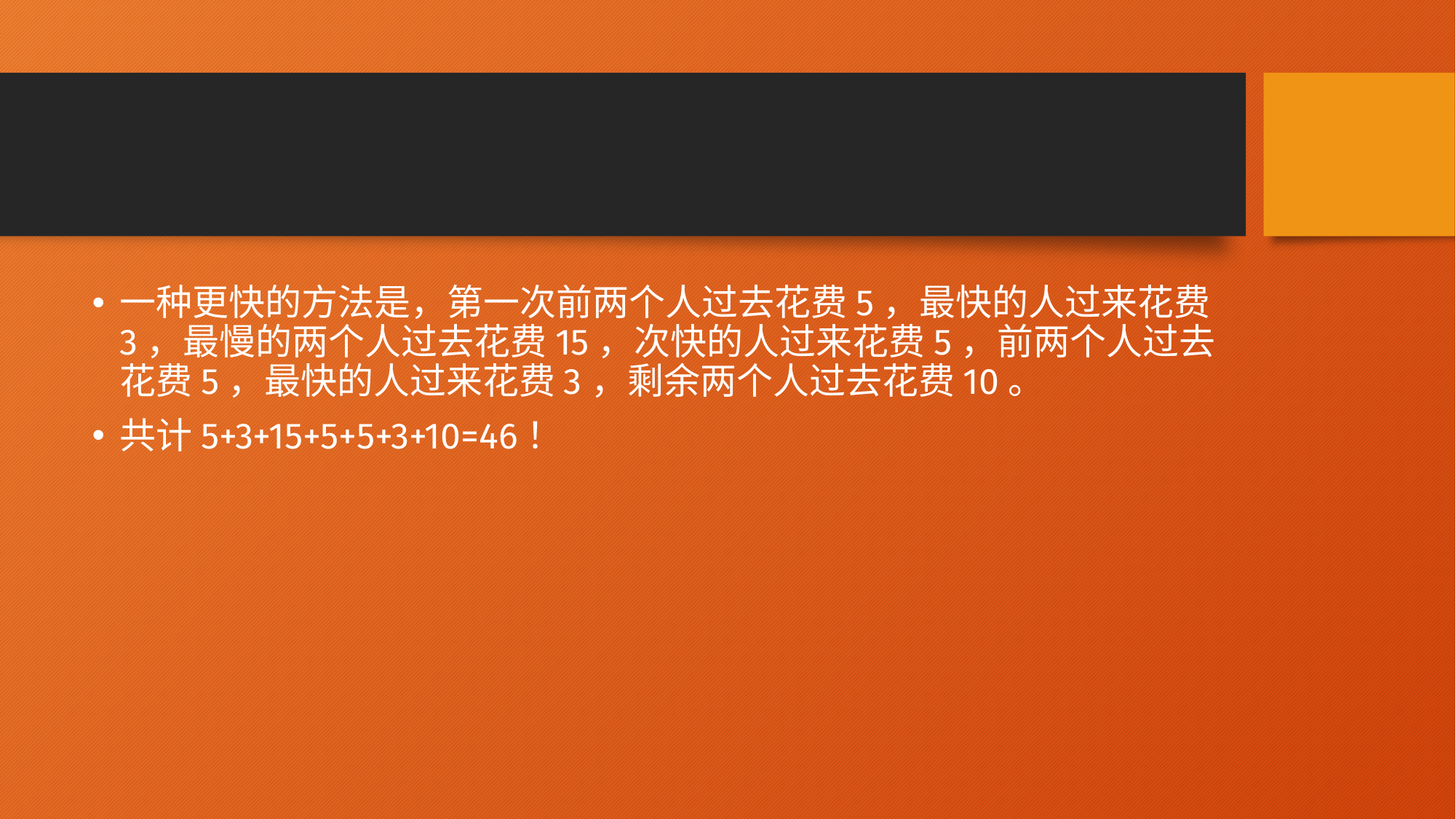

#
一种更快的方法是，第一次前两个人过去花费5，最快的人过来花费3，最慢的两个人过去花费15，次快的人过来花费5，前两个人过去花费5，最快的人过来花费3，剩余两个人过去花费10。
共计5+3+15+5+5+3+10=46！